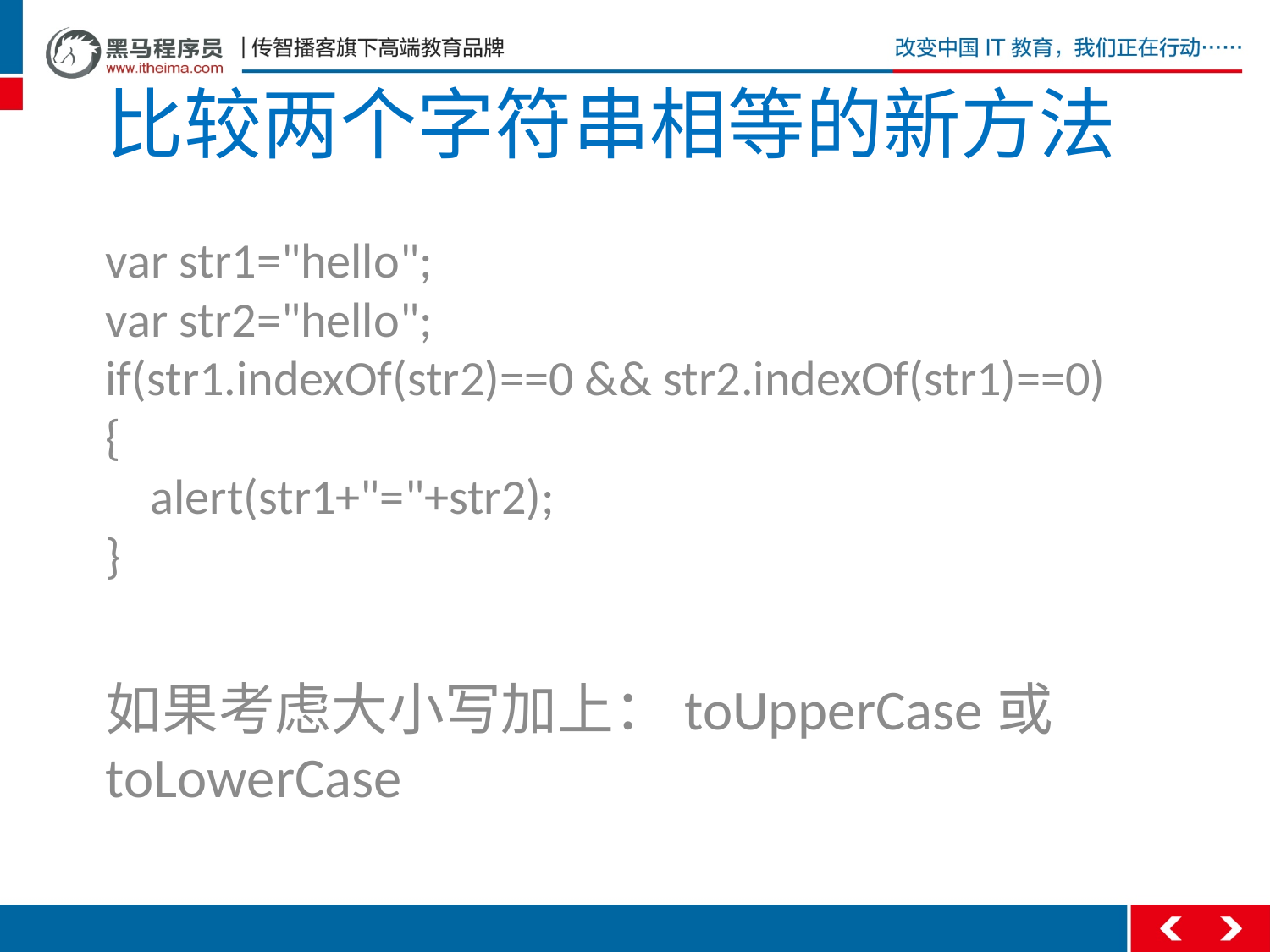

# 比较两个字符串相等的新方法
var str1="hello";
var str2="hello";
if(str1.indexOf(str2)==0 && str2.indexOf(str1)==0)
{
    alert(str1+"="+str2);
}

如果考虑大小写加上：toUpperCase或toLowerCase